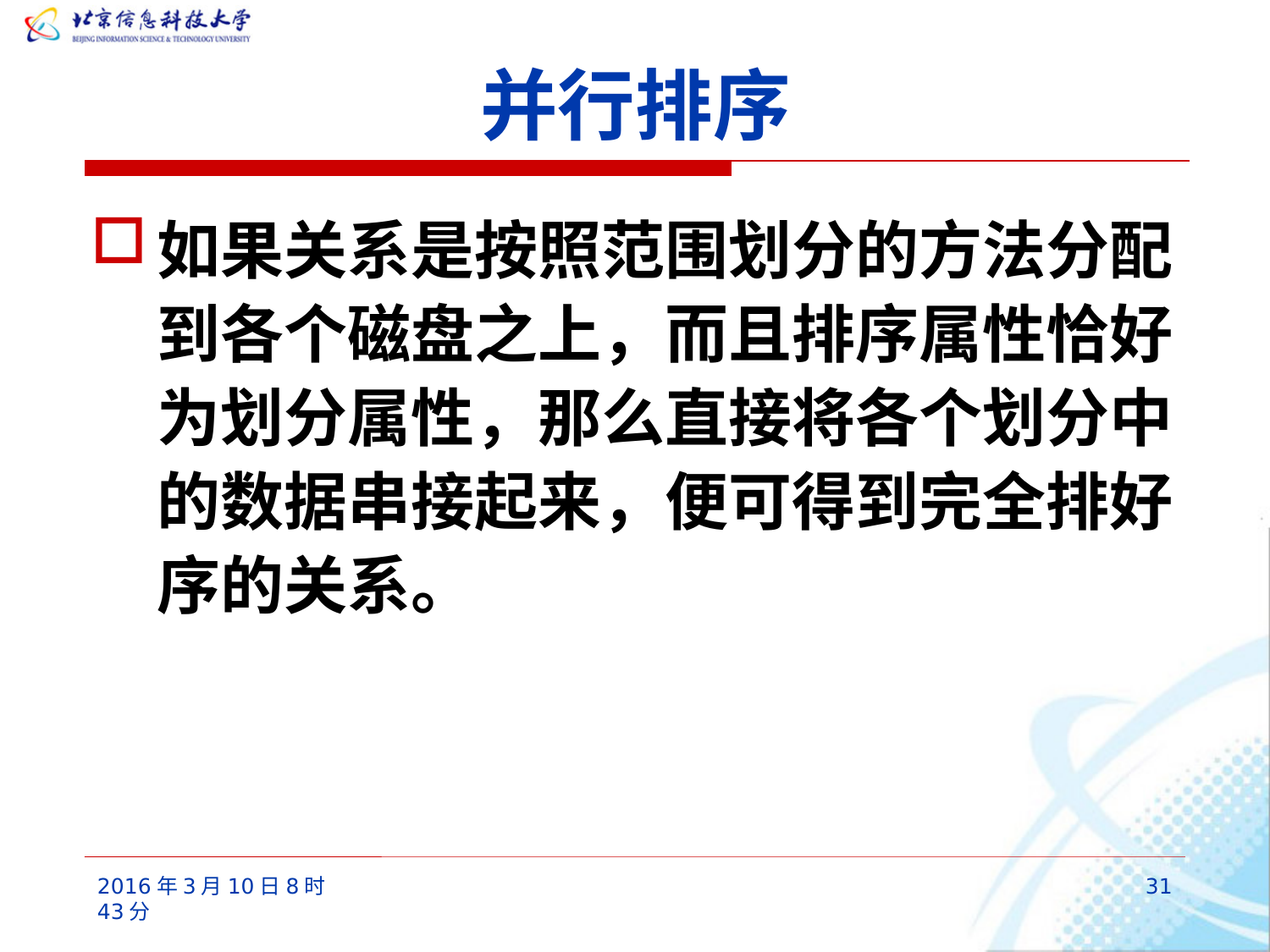

# 并行排序
如果关系是按照范围划分的方法分配到各个磁盘之上，而且排序属性恰好为划分属性，那么直接将各个划分中的数据串接起来，便可得到完全排好序的关系。
2016年3月10日8时43分
31